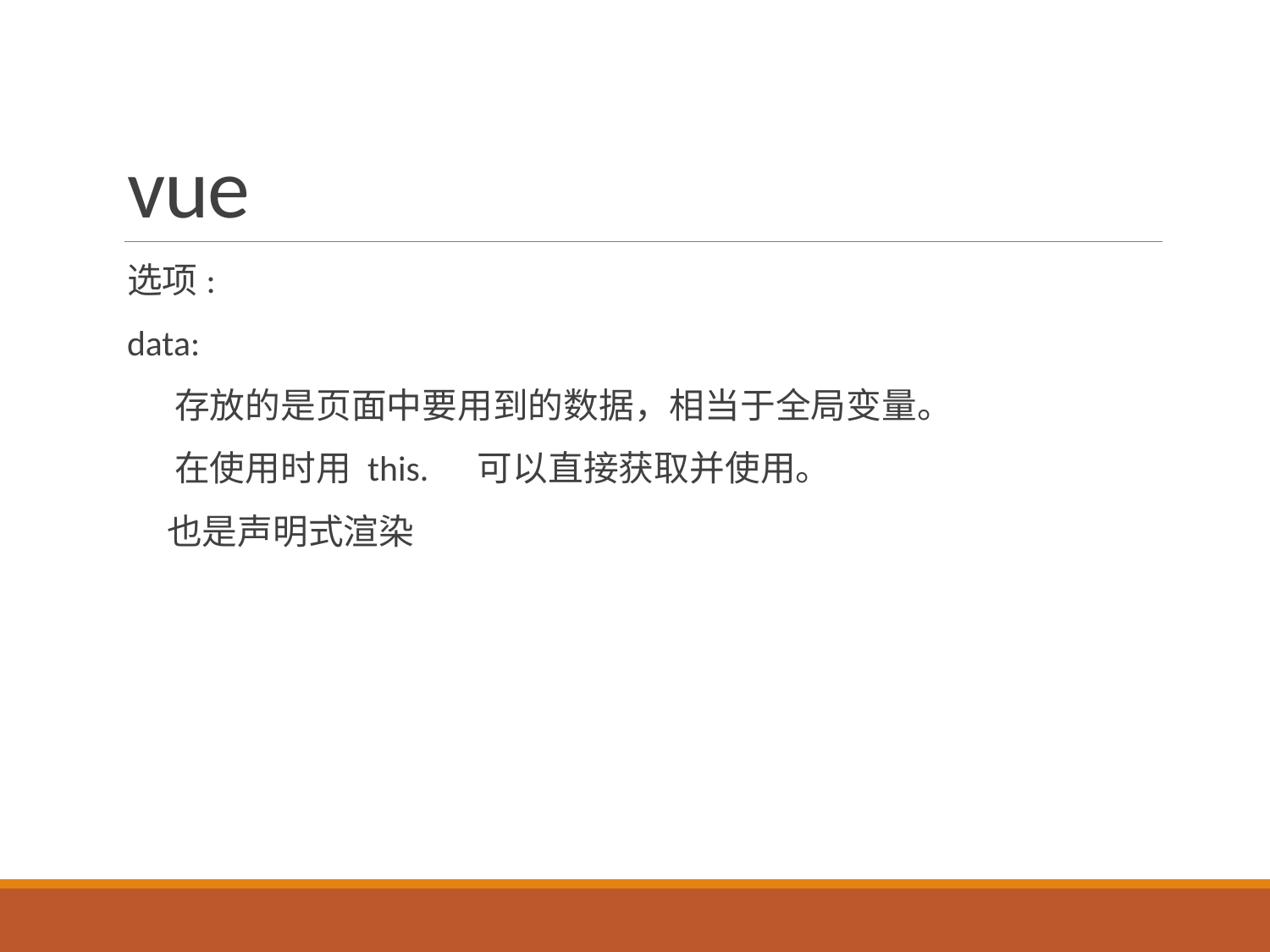

# vue
选项:
data:
     存放的是页面中要用到的数据，相当于全局变量。
     在使用时用 this.     可以直接获取并使用。
    也是声明式渲染